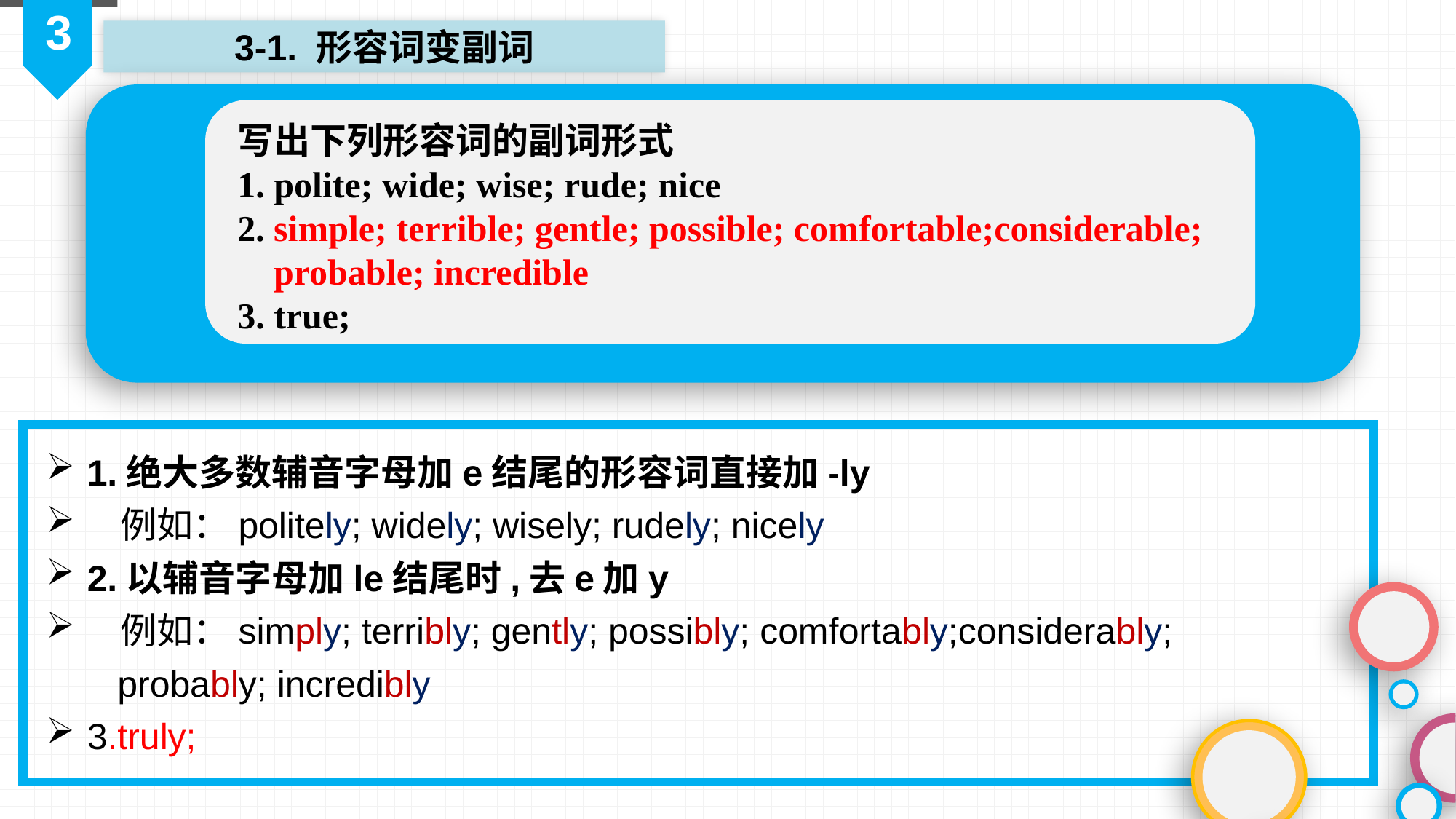

3
3-1. 形容词变副词

写出下列形容词的副词形式
1. polite; wide; wise; rude; nice
2. simple; terrible; gentle; possible; comfortable;considerable;
    probable; incredible
3. true;

1.绝大多数辅音字母加e结尾的形容词直接加-ly
   例如：politely; widely; wisely; rudely; nicely
2.以辅音字母加le结尾时,去e加y
   例如：simply; terribly; gently; possibly; comfortably;considerably;
       probably; incredibly
3.truly;